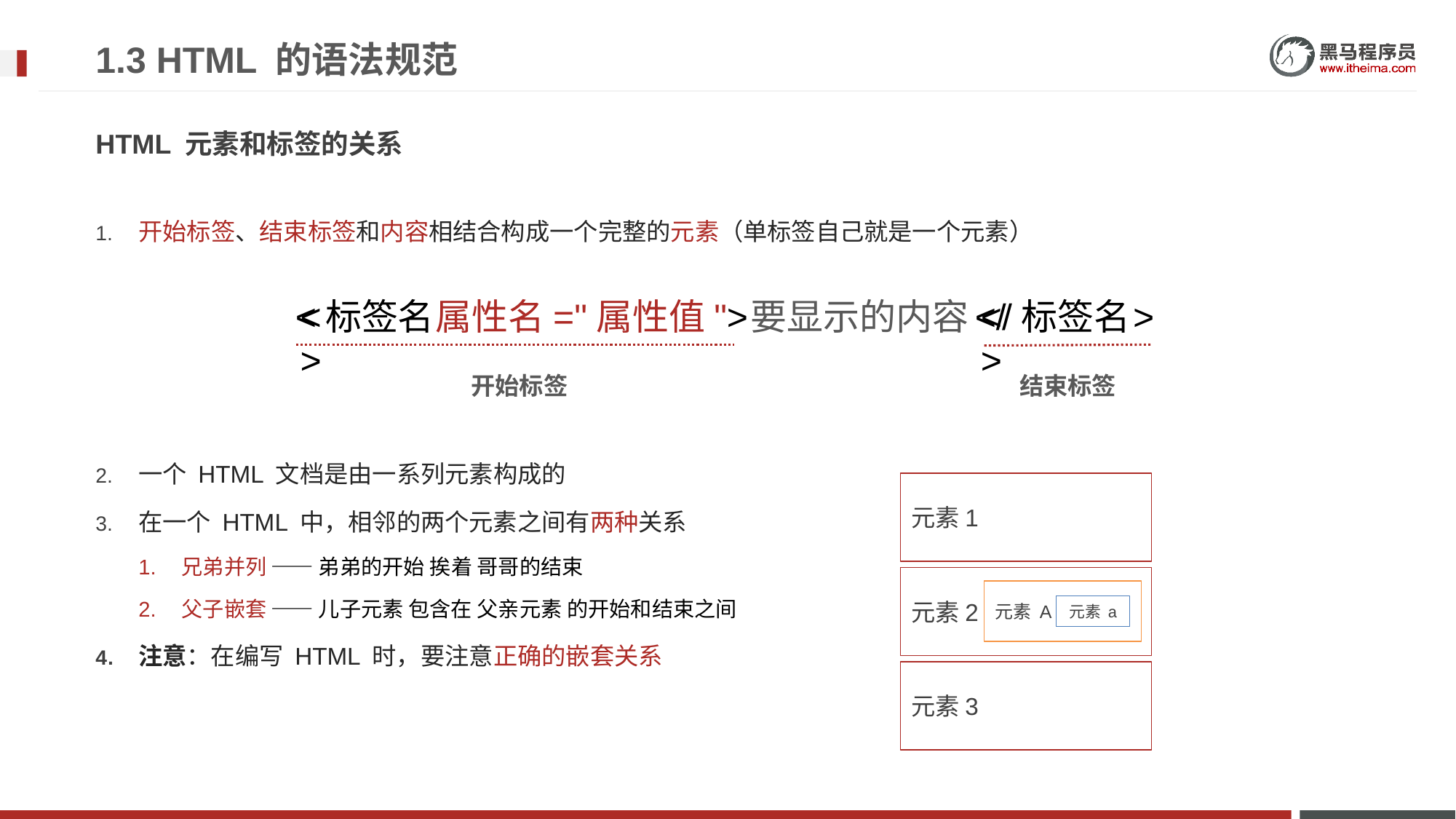

# 1.3 HTML 的语法规范
HTML 元素和标签的关系
开始标签、结束标签和内容相结合构成一个完整的元素（单标签自己就是一个元素）

一个 HTML 文档是由一系列元素构成的
在一个 HTML 中，相邻的两个元素之间有两种关系
兄弟并列 —— 弟弟的开始 挨着 哥哥的结束
父子嵌套 —— 儿子元素 包含在 父亲元素 的开始和结束之间
注意：在编写 HTML 时，要注意正确的嵌套关系
</标签名>
<　　　　　　　　　　　>
要显示的内容
</　　　>
<标签名
属性名="属性值">
开始标签
结束标签
元素1
元素2
元素 A
元素 a
元素3